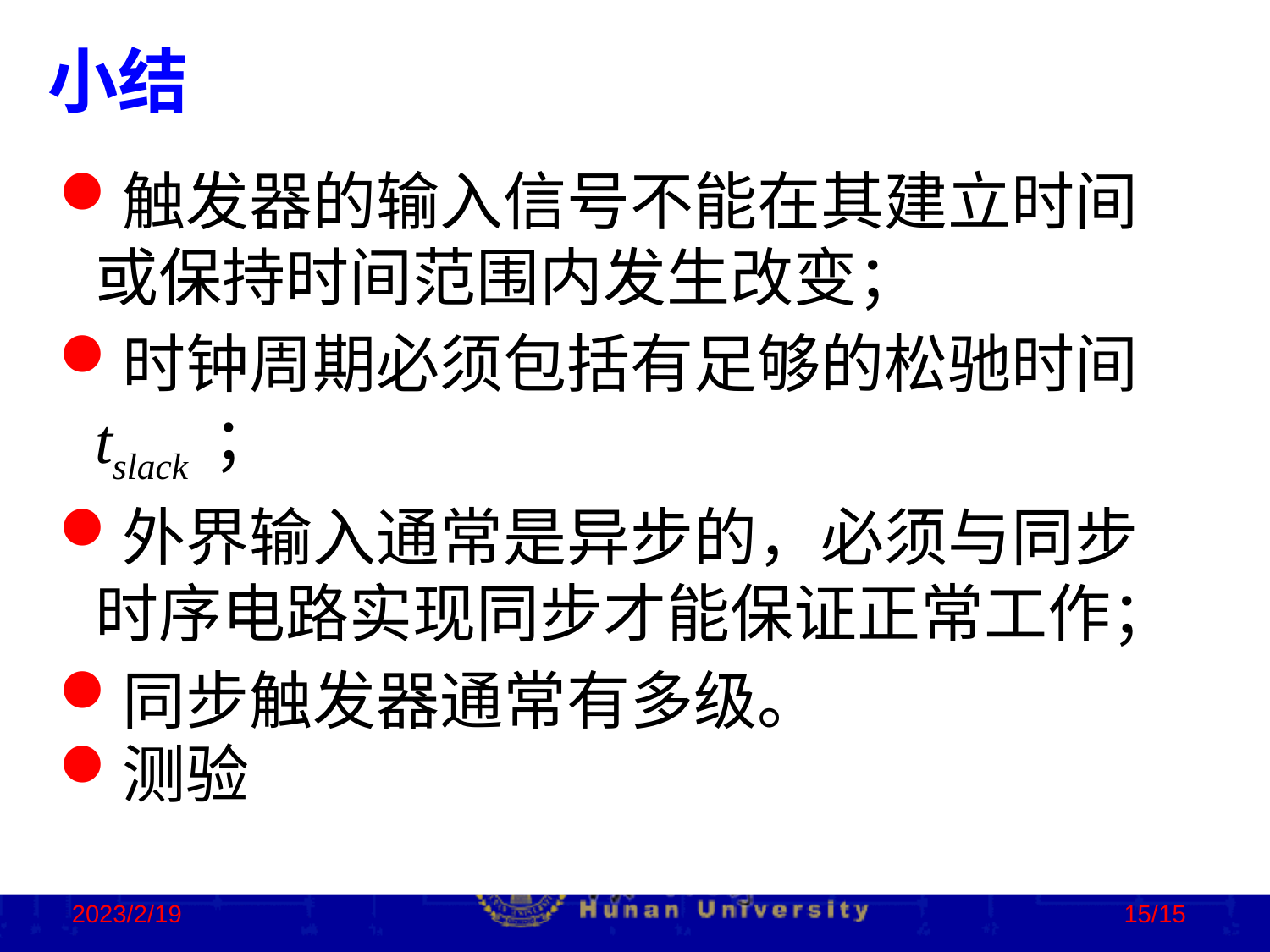

小结
触发器的输入信号不能在其建立时间或保持时间范围内发生改变；
时钟周期必须包括有足够的松驰时间tslack ；
外界输入通常是异步的，必须与同步时序电路实现同步才能保证正常工作；
同步触发器通常有多级。
测验
2023/2/19
15/15